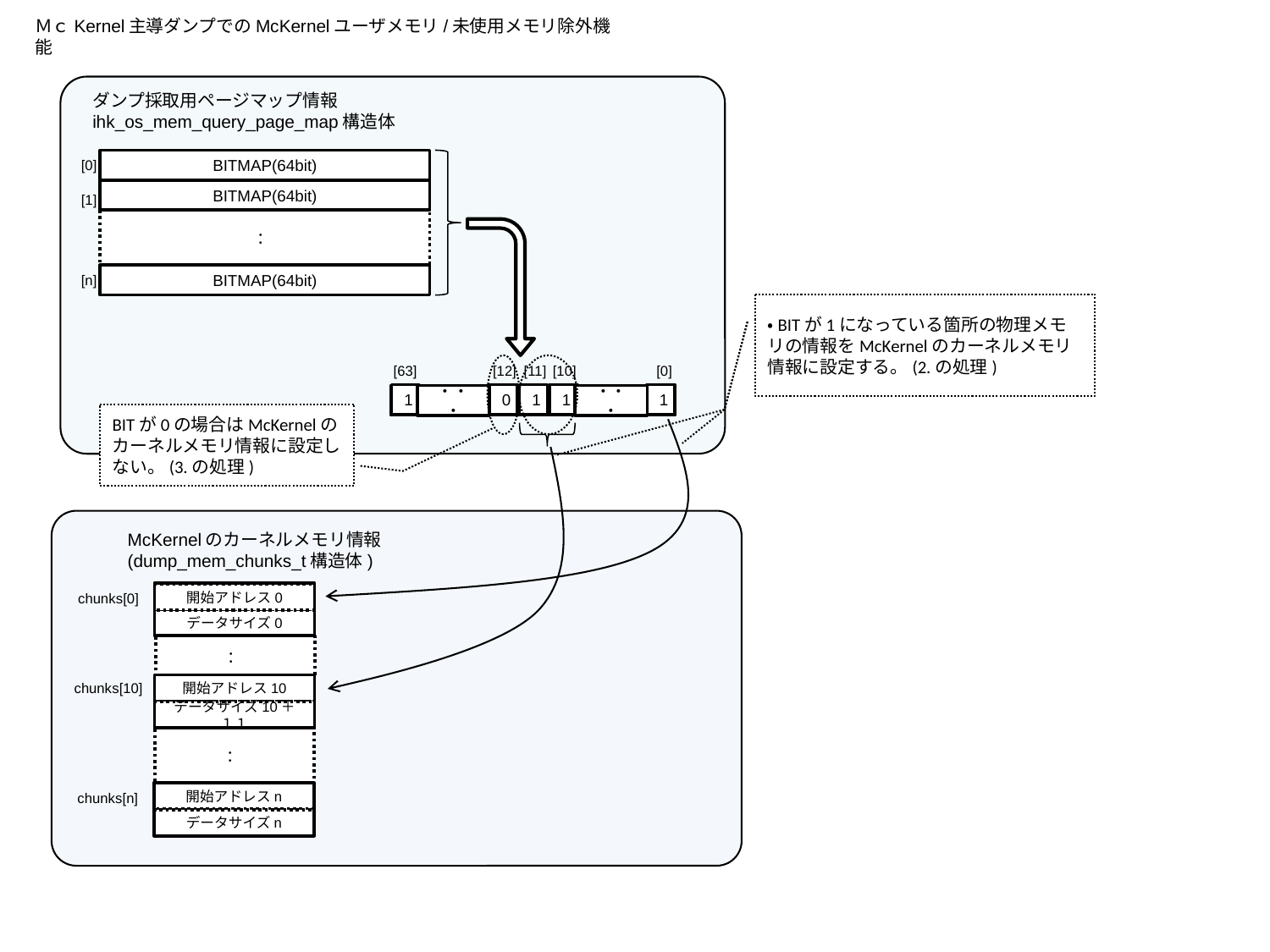

ＭｃKernel主導ダンプでのMcKernelユーザメモリ/未使用メモリ除外機能
ダンプ採取用ページマップ情報
ihk_os_mem_query_page_map構造体

[0]
BITMAP(64bit)

BITMAP(64bit)
[1]
：

[n]
BITMAP(64bit)
・BITが1になっている箇所の物理メモリの情報をMcKernelのカーネルメモリ情報に設定する。(2.の処理)
・BITが1になっている箇所の物理メモリの情報をMcKernelのカーネルメモリ情報に設定する。(2.の処理)
[63]
[12]
[11]
[10]
[0]
1
0
1
1
1

・・・
・・・

BITが0の場合はMcKernelのカーネルメモリ情報に設定しない。(3.の処理)

McKernelのカーネルメモリ情報(dump_mem_chunks_t構造体)
chunks[0]

開始アドレス0
データサイズ0
：
chunks[10]
開始アドレス10

データサイズ10＋１１
：
chunks[n]
開始アドレスn

データサイズn